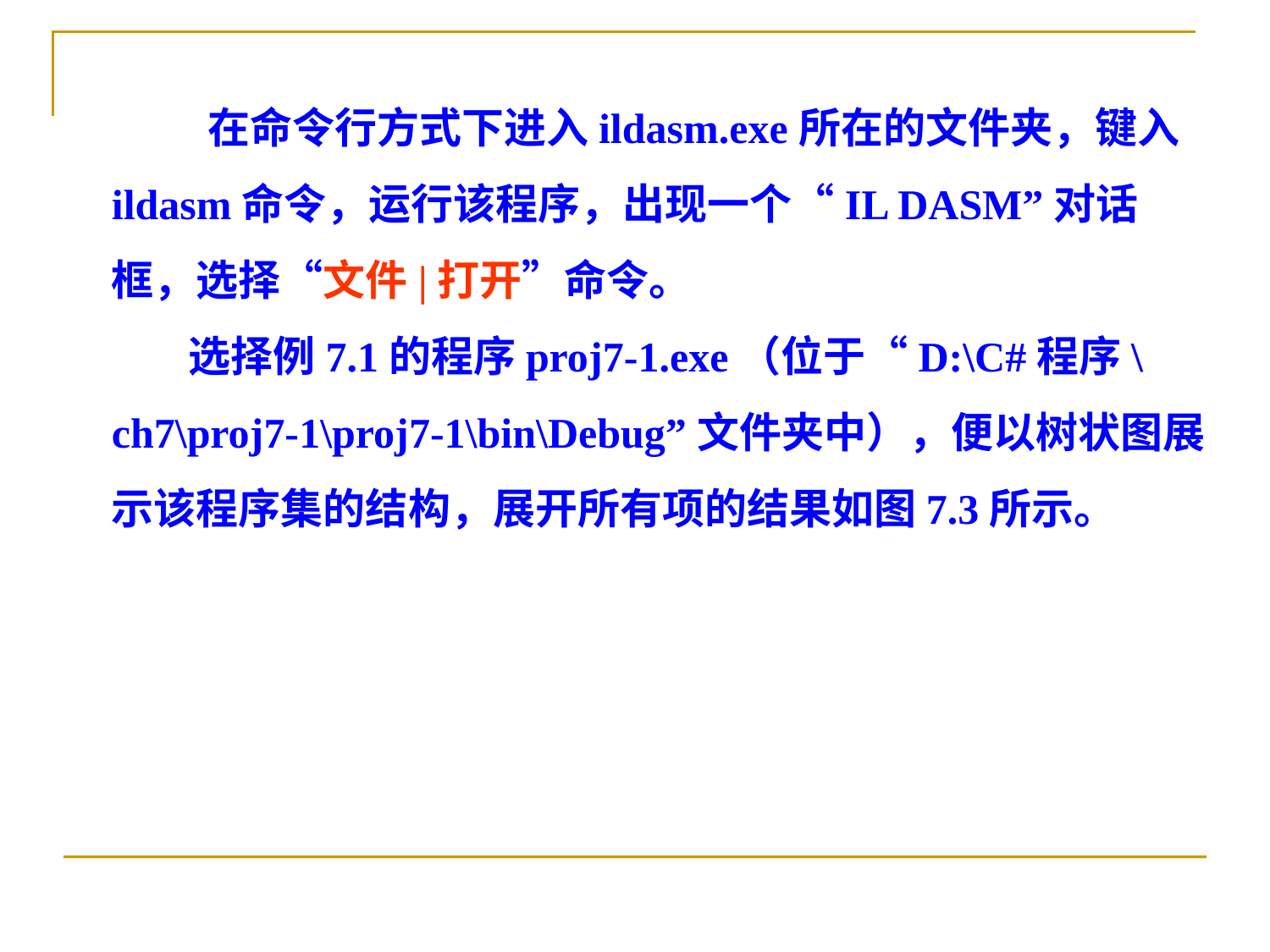

在命令行方式下进入ildasm.exe所在的文件夹，键入ildasm命令，运行该程序，出现一个“IL DASM”对话框，选择“文件|打开”命令。
       选择例7.1的程序proj7-1.exe（位于“D:\C#程序\ch7\proj7-1\proj7-1\bin\Debug”文件夹中），便以树状图展示该程序集的结构，展开所有项的结果如图7.3所示。